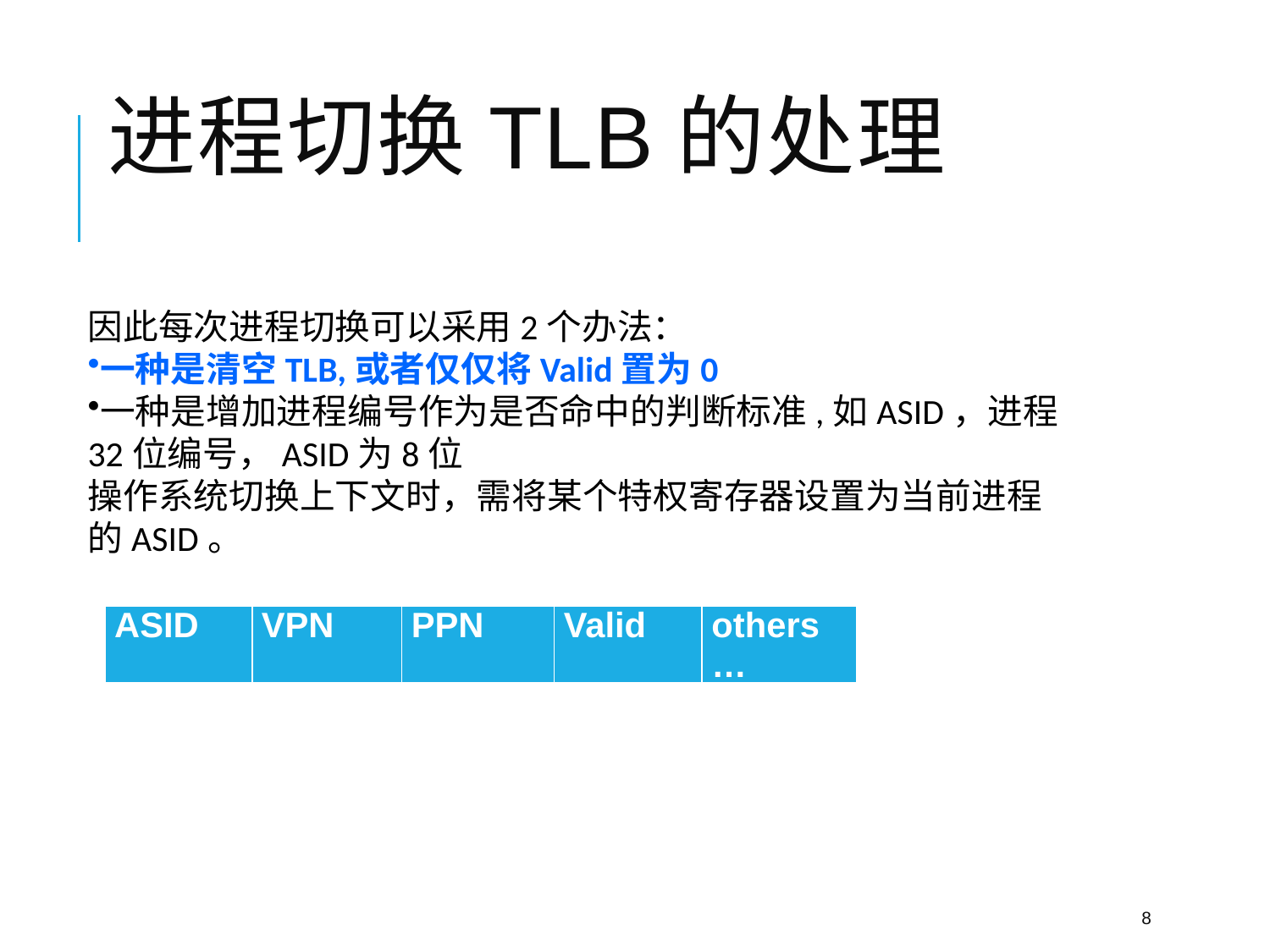

# 进程切换TLB的处理
因此每次进程切换可以采用2个办法：
一种是清空TLB,或者仅仅将Valid置为0
一种是增加进程编号作为是否命中的判断标准,如ASID，进程32位编号，ASID为8位
操作系统切换上下文时，需将某个特权寄存器设置为当前进程的ASID。
| ASID | VPN | PPN | Valid | others… |
| --- | --- | --- | --- | --- |
8